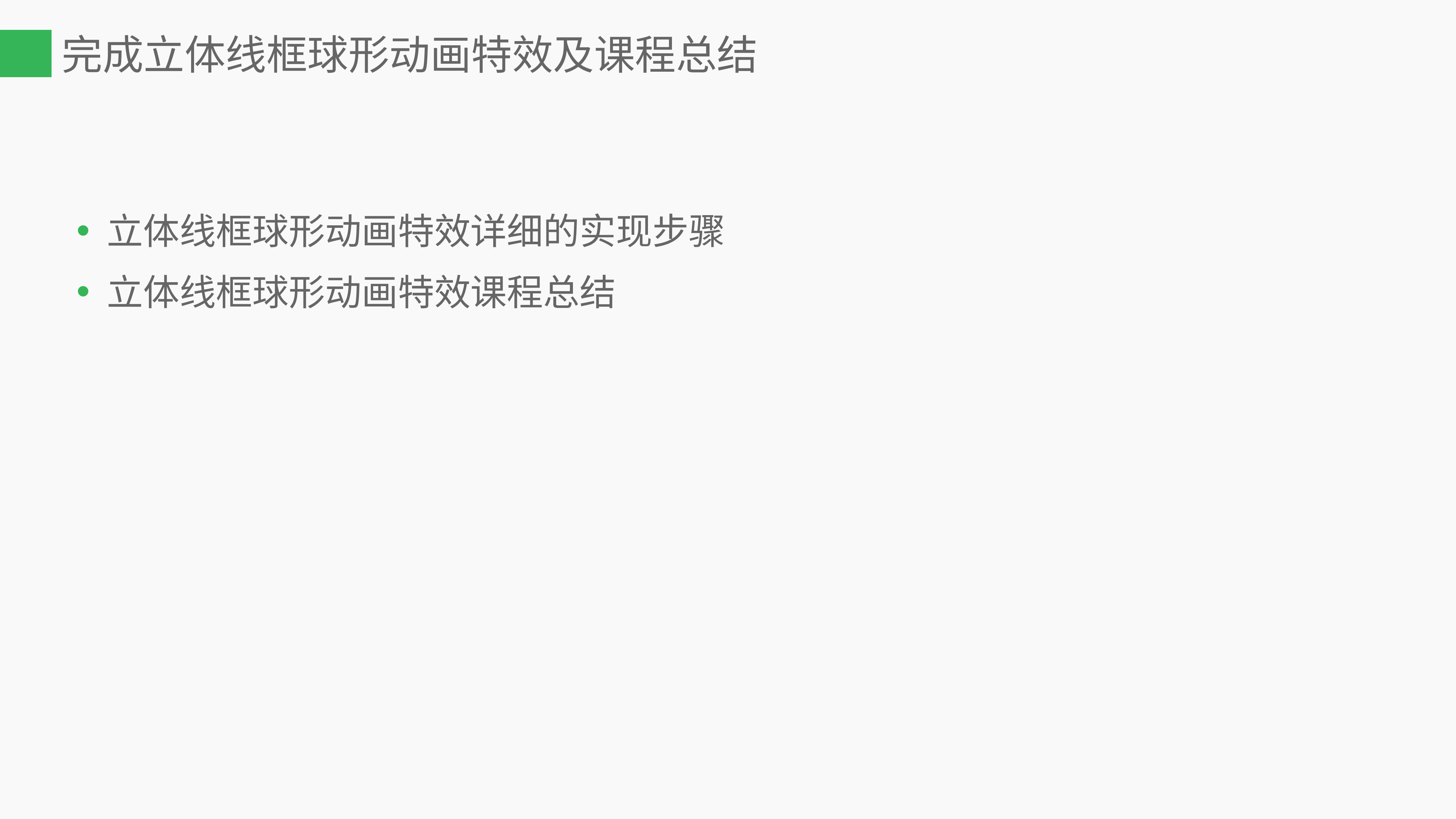

# 完成立体线框球形动画特效及课程总结
立体线框球形动画特效详细的实现步骤
立体线框球形动画特效课程总结